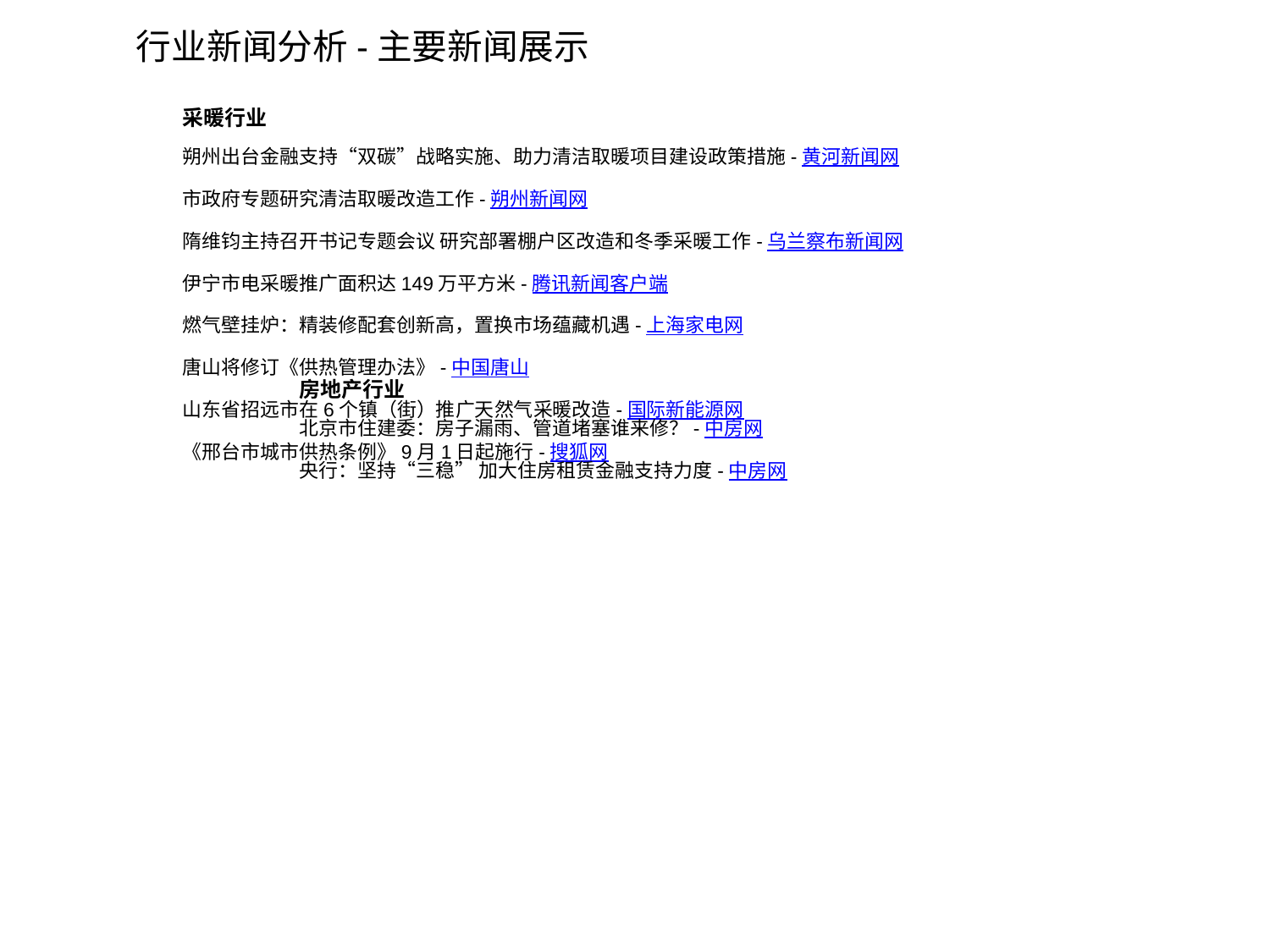

# 行业新闻分析-主要新闻展示
采暖行业
朔州出台金融支持“双碳”战略实施、助力清洁取暖项目建设政策措施-黄河新闻网
市政府专题研究清洁取暖改造工作-朔州新闻网
隋维钧主持召开书记专题会议 研究部署棚户区改造和冬季采暖工作-乌兰察布新闻网
伊宁市电采暖推广面积达149万平方米-腾讯新闻客户端
燃气壁挂炉：精装修配套创新高，置换市场蕴藏机遇-上海家电网
唐山将修订《供热管理办法》-中国唐山
山东省招远市在6个镇（街）推广天然气采暖改造-国际新能源网
《邢台市城市供热条例》9月1日起施行-搜狐网

房地产行业
北京市住建委：房子漏雨、管道堵塞谁来修？-中房网
央行：坚持“三稳” 加大住房租赁金融支持力度-中房网